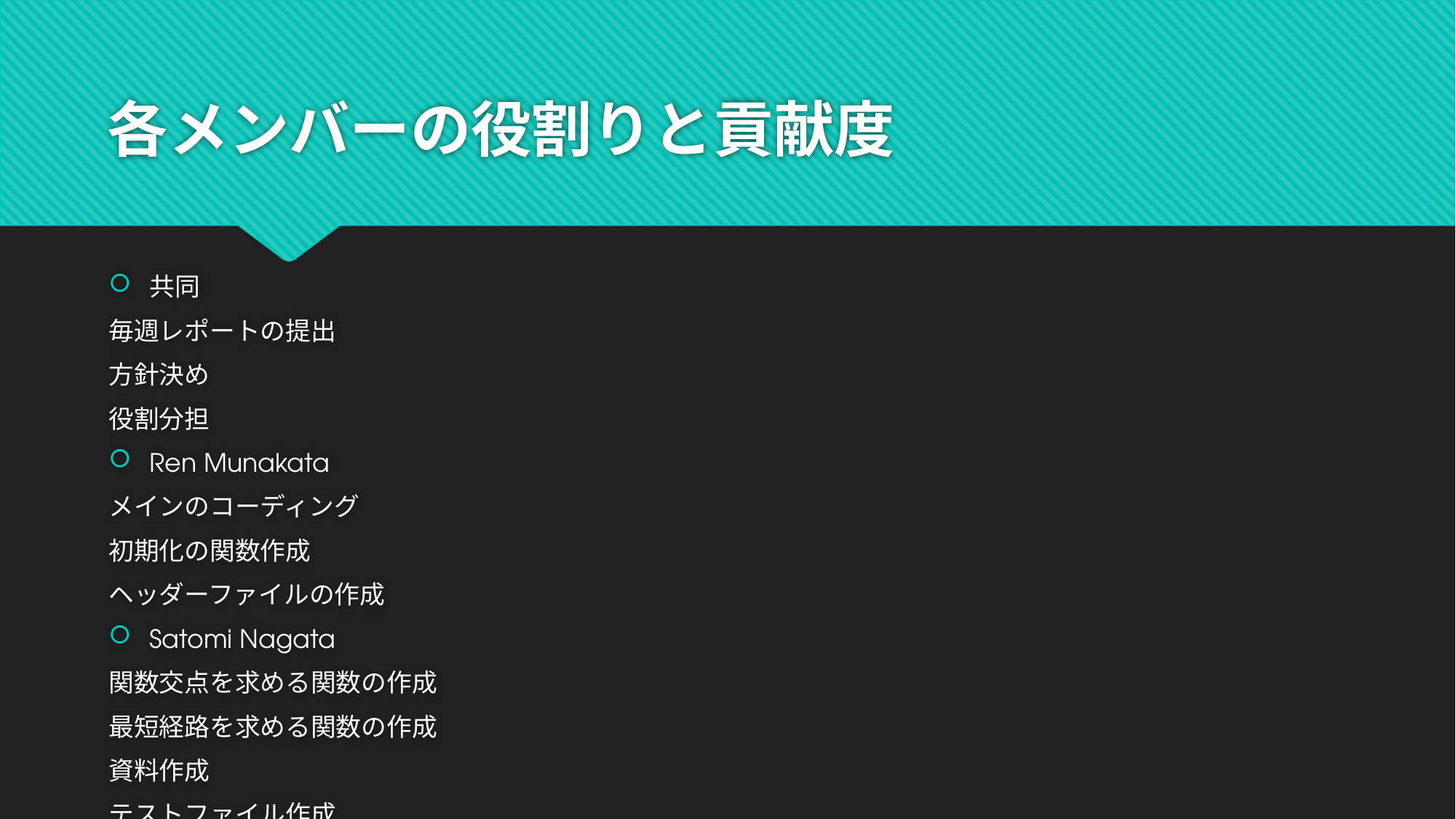

# 各メンバーの役割りと貢献度
共同
毎週レポートの提出
方針決め
役割分担
Ren Munakata
メインのコーディング
初期化の関数作成
ヘッダーファイルの作成
Satomi Nagata
関数交点を求める関数の作成
最短経路を求める関数の作成
資料作成
テストファイル作成